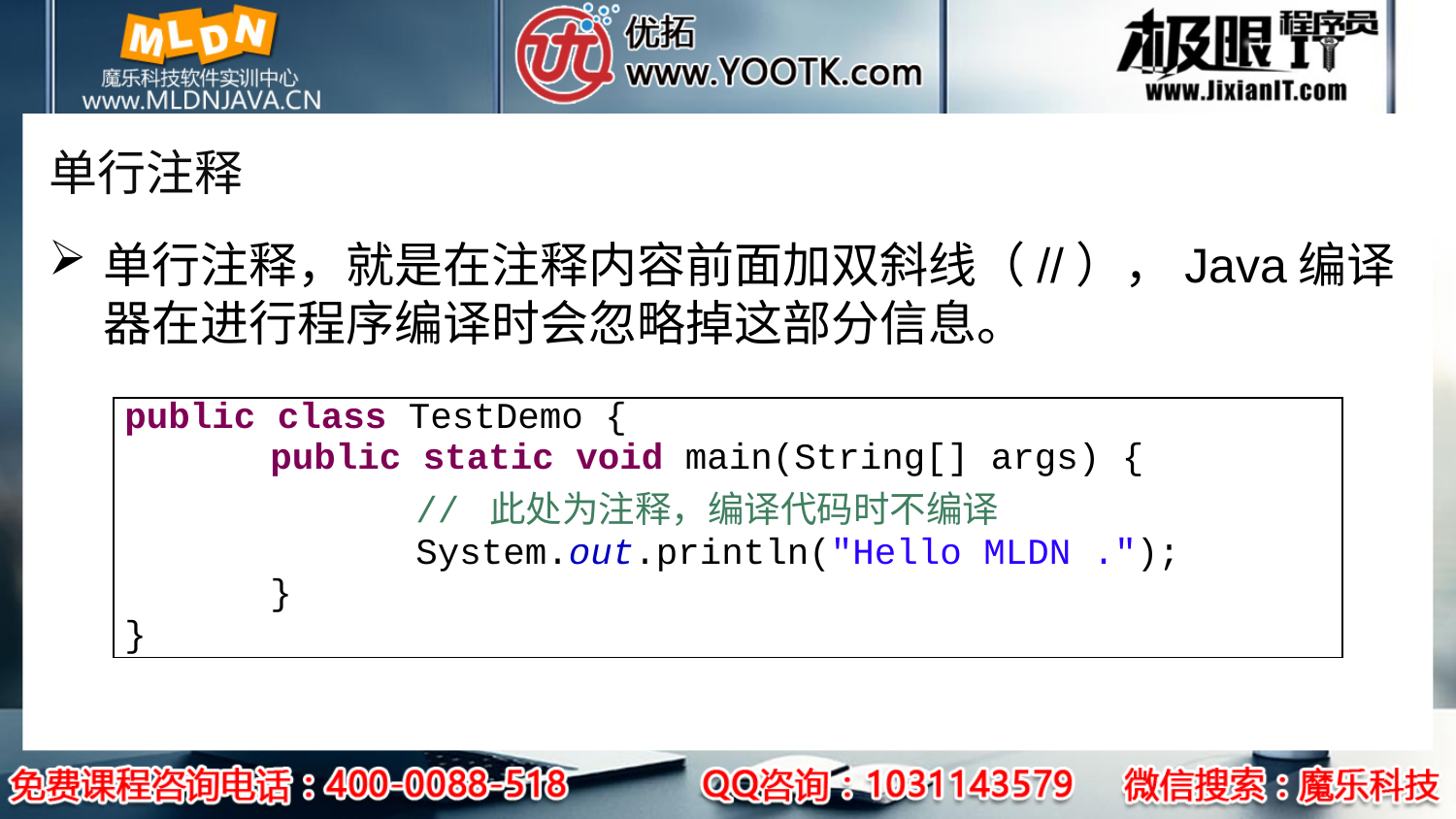

# 单行注释
单行注释，就是在注释内容前面加双斜线（//），Java编译器在进行程序编译时会忽略掉这部分信息。
| public class TestDemo { public static void main(String[] args) { // 此处为注释，编译代码时不编译 System.out.println("Hello MLDN ."); } } |
| --- |